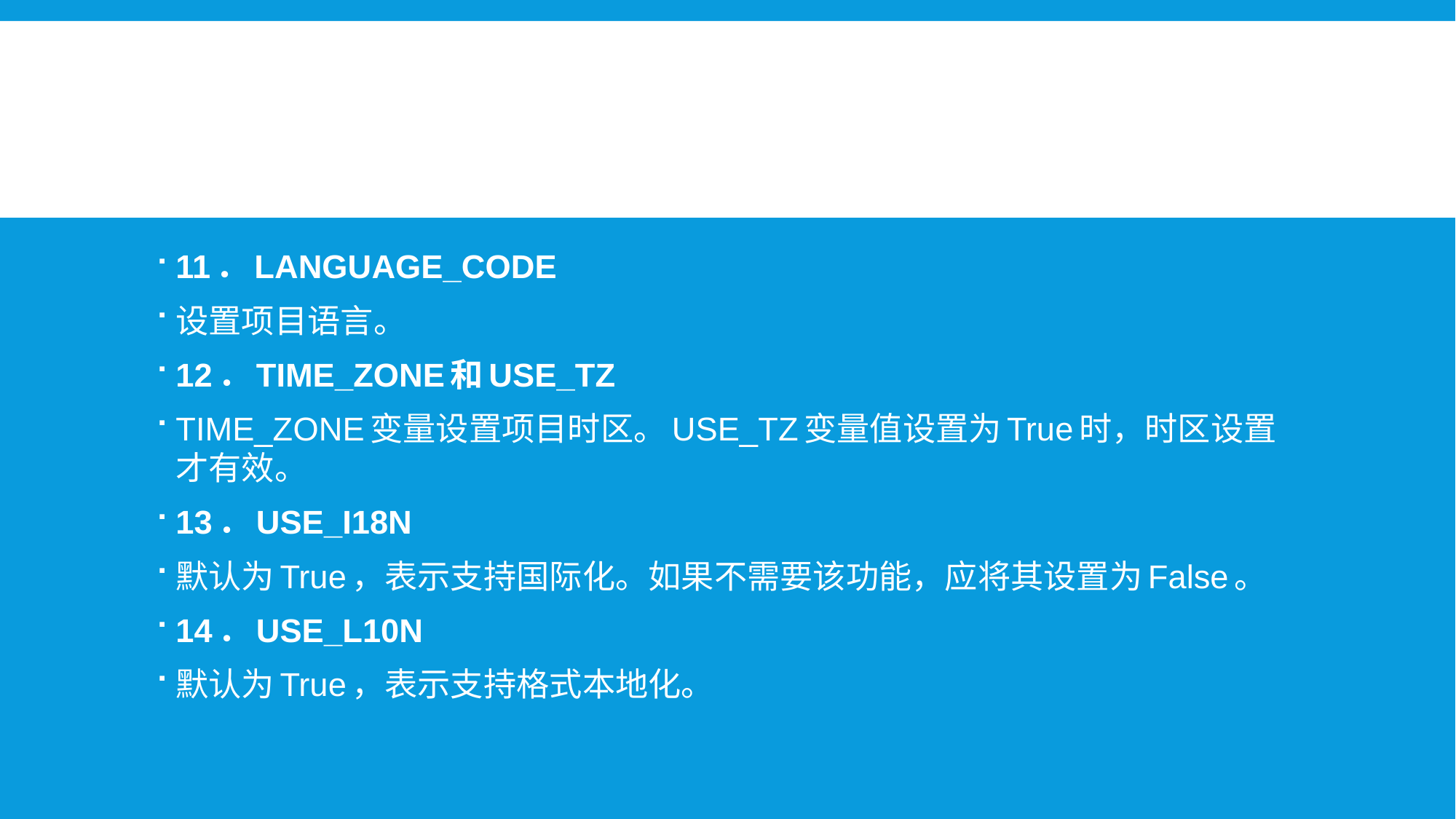

#
11．LANGUAGE_CODE
设置项目语言。
12．TIME_ZONE和USE_TZ
TIME_ZONE变量设置项目时区。USE_TZ变量值设置为True时，时区设置才有效。
13．USE_I18N
默认为True，表示支持国际化。如果不需要该功能，应将其设置为False。
14．USE_L10N
默认为True，表示支持格式本地化。